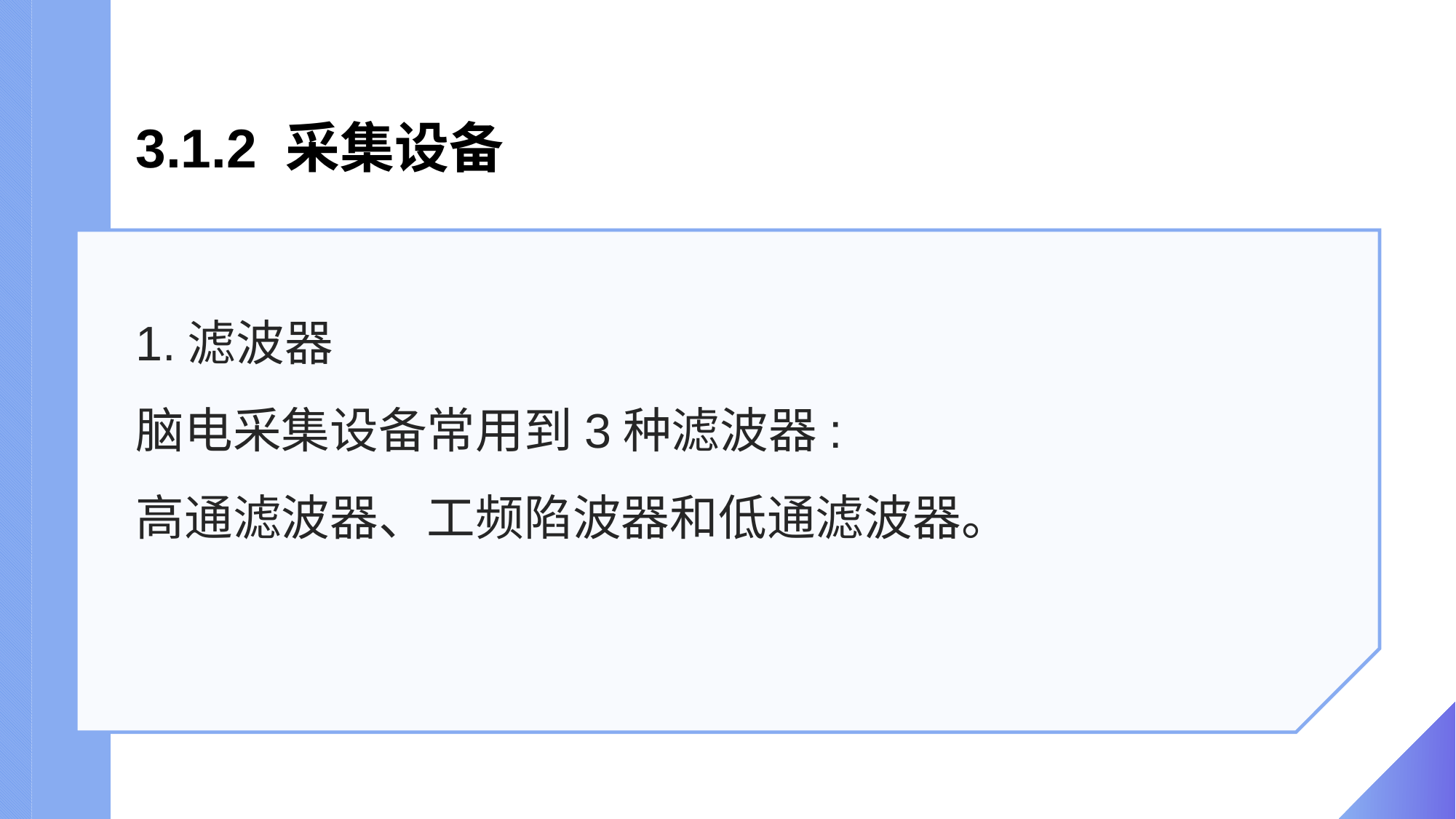

# 3.1.2 采集设备
1.滤波器
脑电采集设备常用到3种滤波器:
高通滤波器、工频陷波器和低通滤波器。